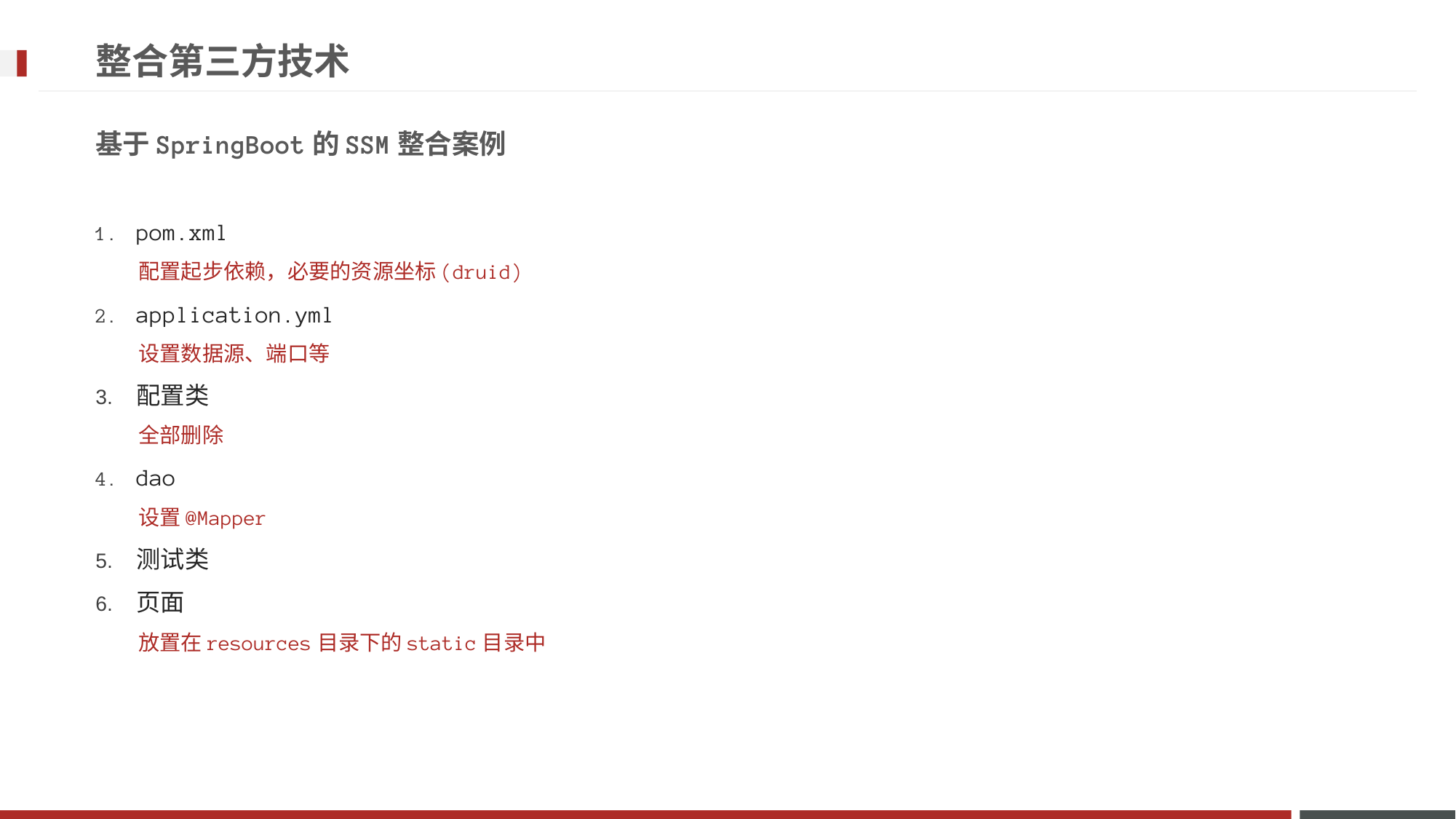

# 整合第三方技术
基于SpringBoot的SSM整合案例
pom.xml
配置起步依赖，必要的资源坐标(druid)
application.yml
设置数据源、端口等
配置类
全部删除
dao
设置@Mapper
测试类
页面
放置在resources目录下的static目录中